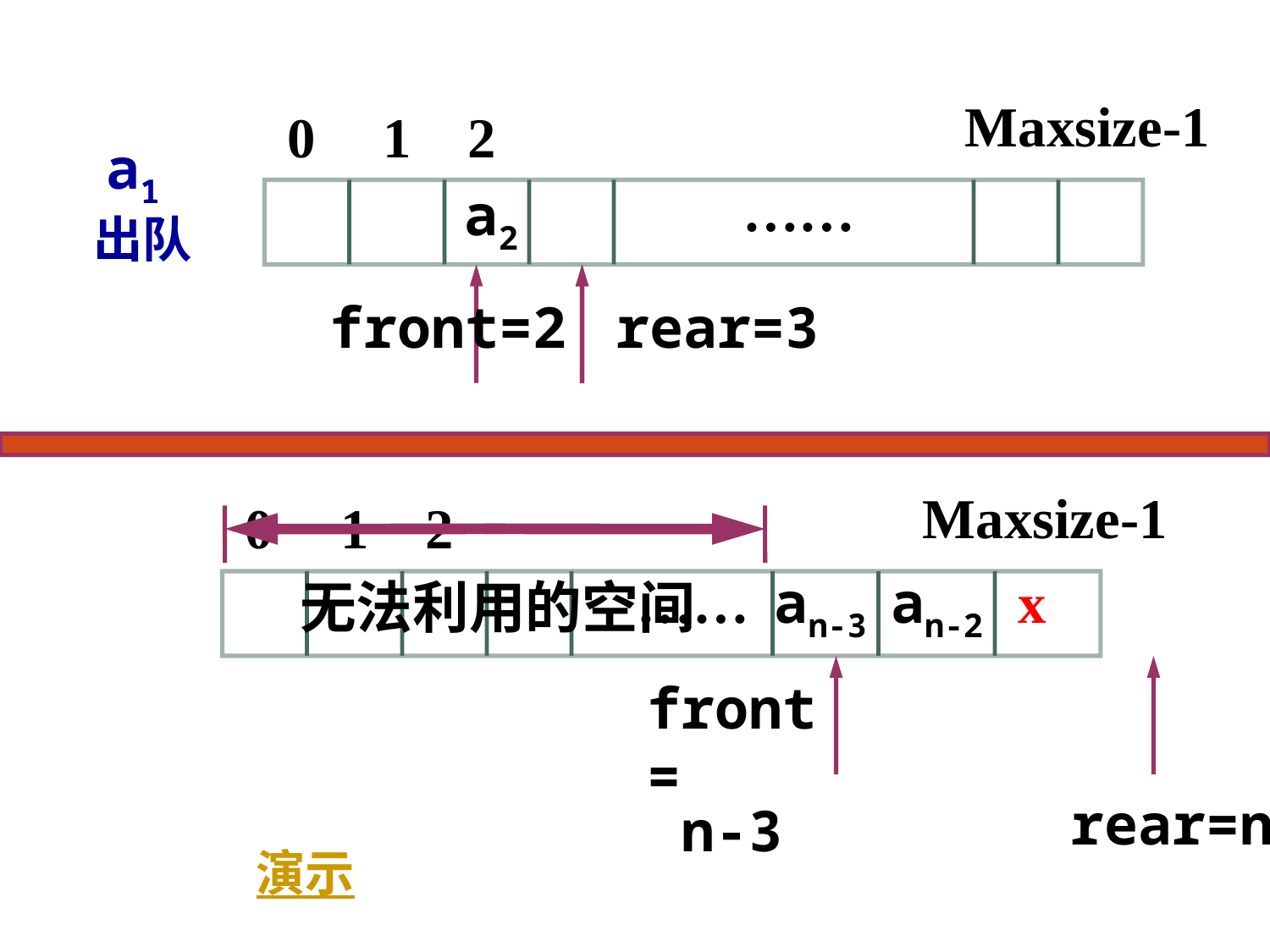

Maxsize-1
0
1
2
a1
出队
……

front=2
rear=3
a2

Maxsize-1
0
1
2
……
an-3
an-2

front=
 n-3

x
   无法利用的空间

rear=n
演示